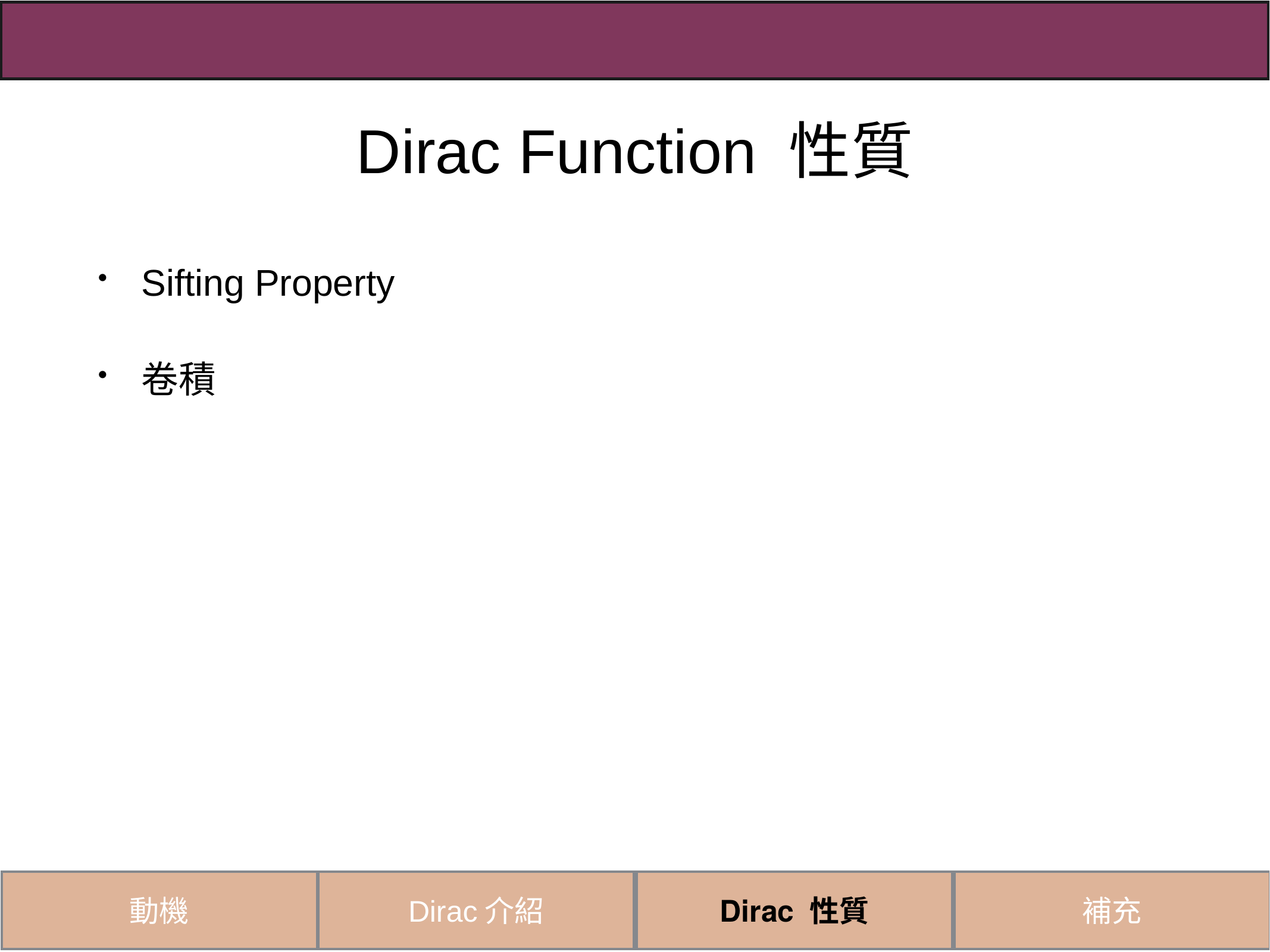

# Dirac Function 性質
Sifting Property
卷積
動機
Dirac介紹
Dirac 性質
補充